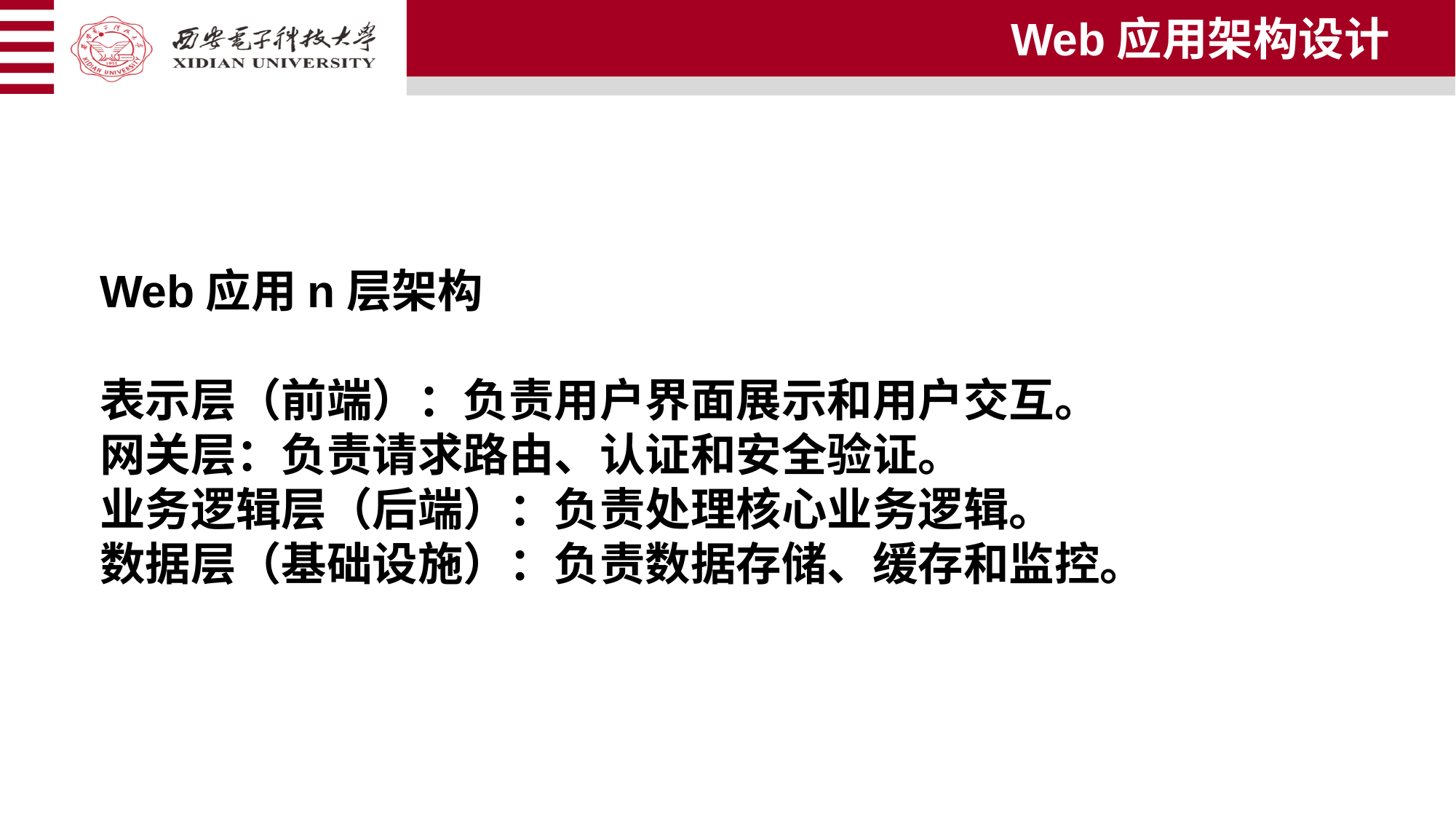

Web应用架构设计

Web应用n层架构

表示层（前端）：负责用户界面展示和用户交互。
网关层：负责请求路由、认证和安全验证。
业务逻辑层（后端）：负责处理核心业务逻辑。
数据层（基础设施）：负责数据存储、缓存和监控。